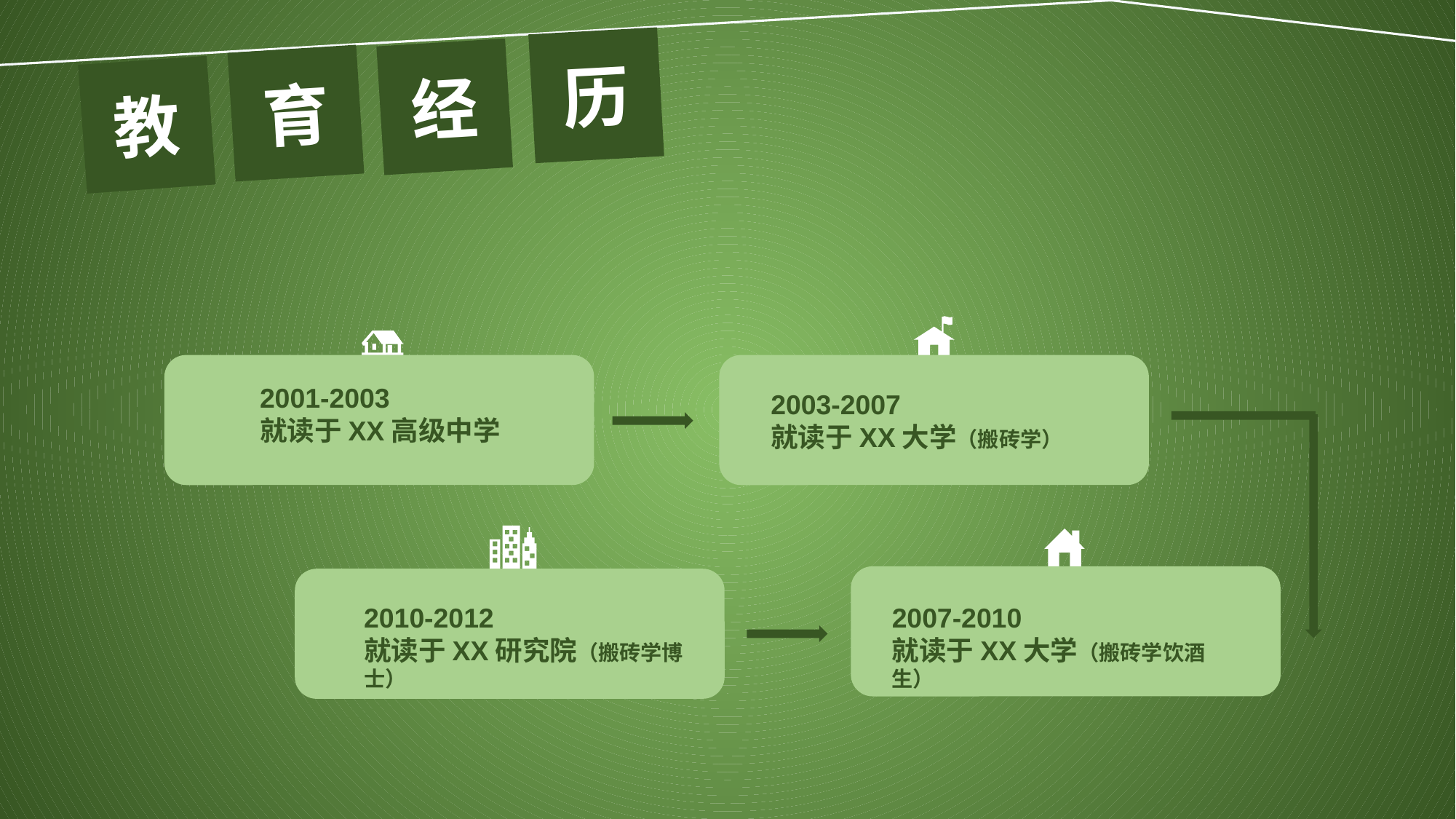

历
经
育
教

2001-2003
就读于XX高级中学
2003-2007
就读于XX大学（搬砖学）

2010-2012
就读于XX研究院（搬砖学博士）
2007-2010
就读于XX大学（搬砖学饮酒生）